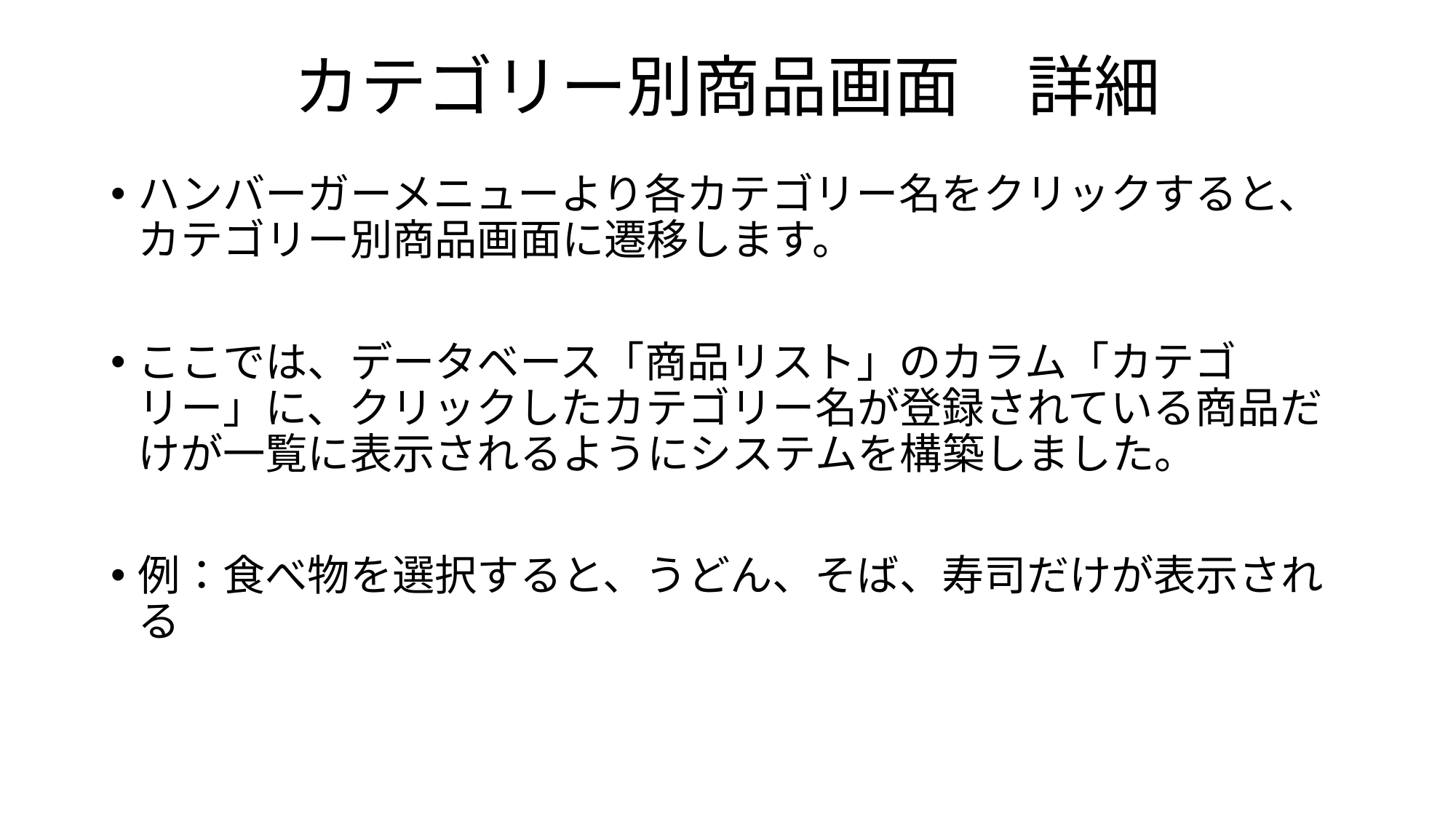

# カテゴリー別商品画面　詳細
ハンバーガーメニューより各カテゴリー名をクリックすると、カテゴリー別商品画面に遷移します。

ここでは、データベース「商品リスト」のカラム「カテゴリー」に、クリックしたカテゴリー名が登録されている商品だけが一覧に表示されるようにシステムを構築しました。

例：食べ物を選択すると、うどん、そば、寿司だけが表示される